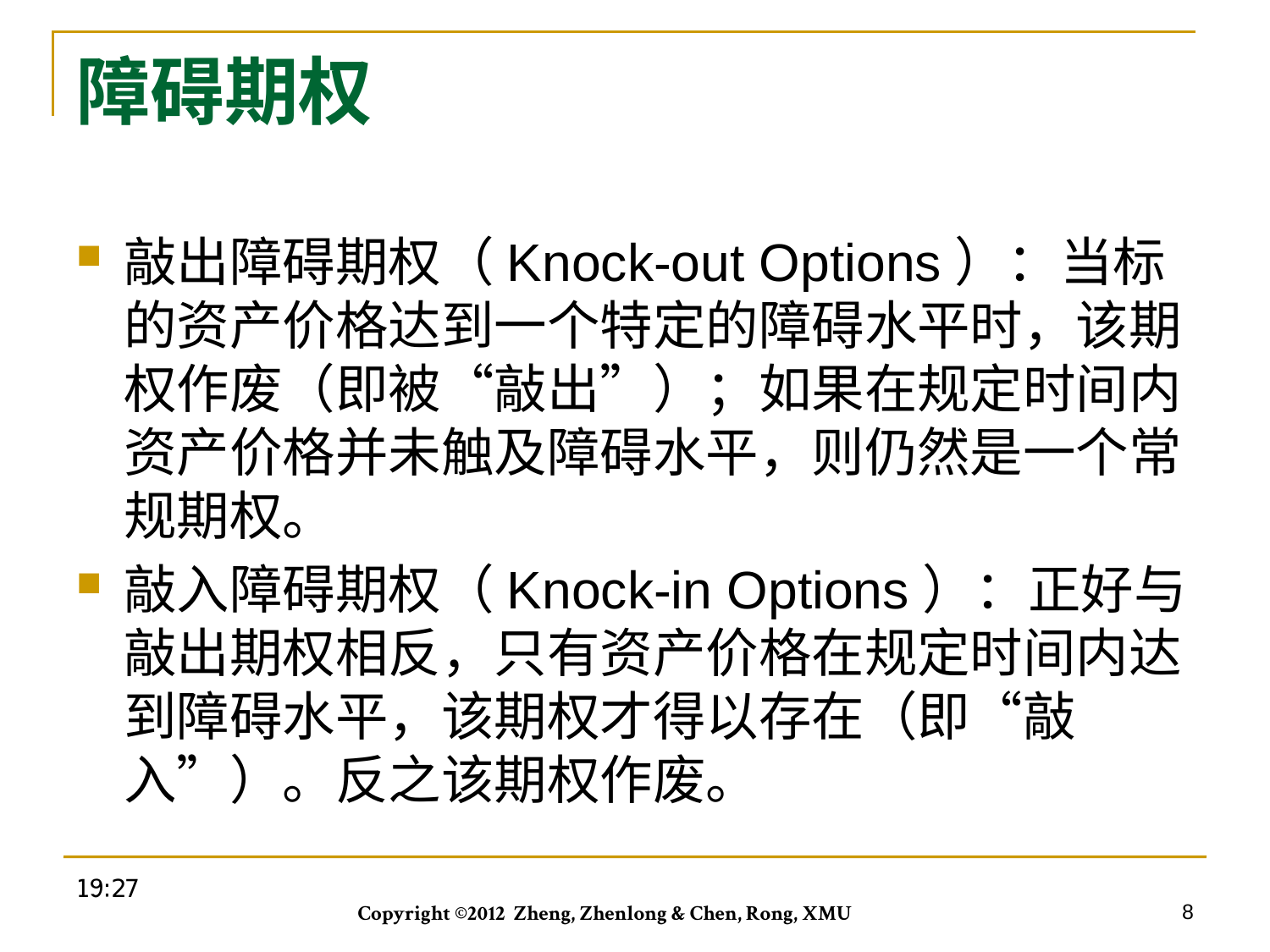

# 障碍期权
敲出障碍期权（Knock-out Options）：当标的资产价格达到一个特定的障碍水平时，该期权作废（即被“敲出”）；如果在规定时间内资产价格并未触及障碍水平，则仍然是一个常规期权。
敲入障碍期权（Knock-in Options）：正好与敲出期权相反，只有资产价格在规定时间内达到障碍水平，该期权才得以存在（即“敲入”）。反之该期权作废。

19:27
8
Copyright ©2012  Zheng, Zhenlong & Chen, Rong, XMU